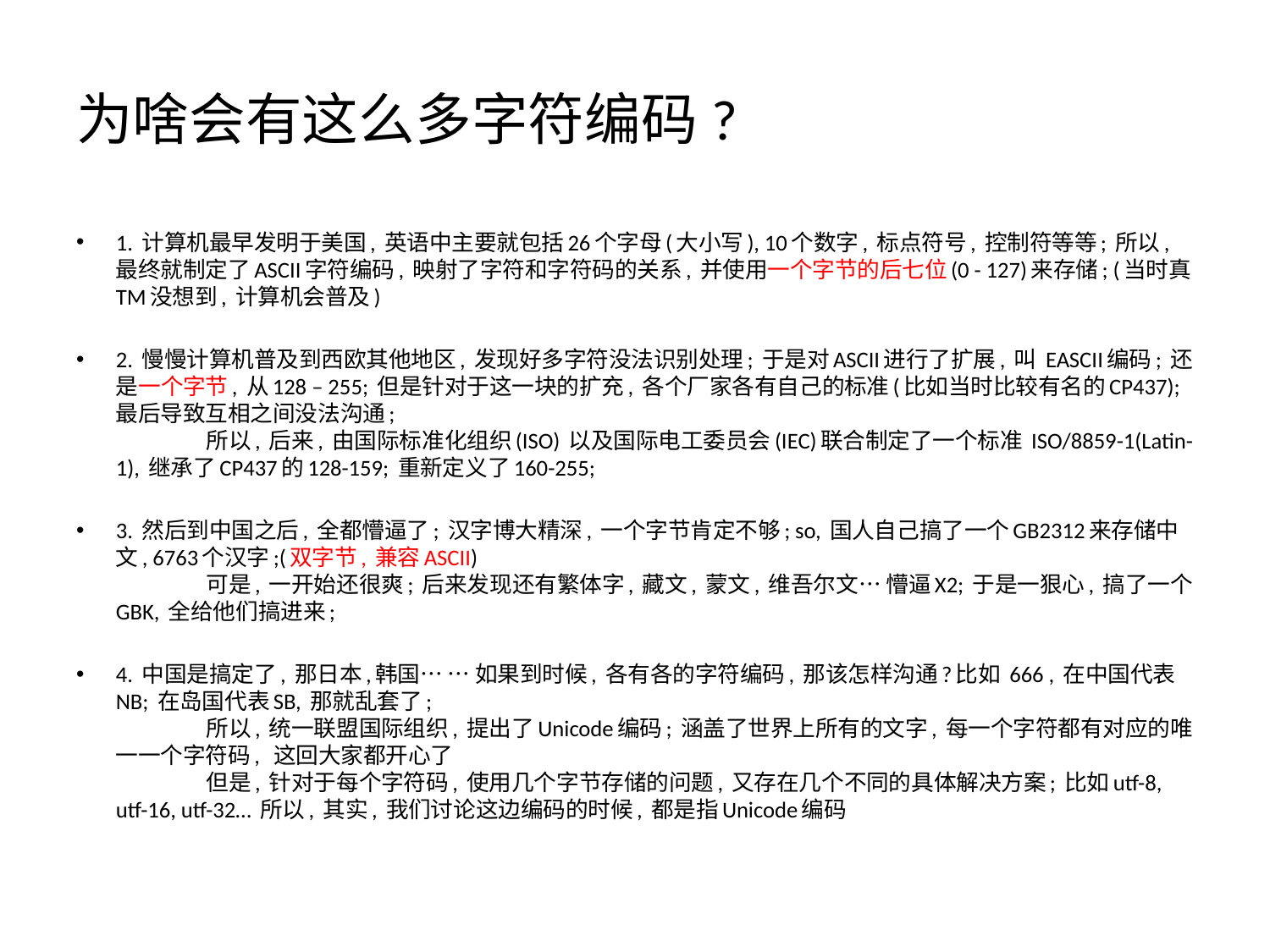

# 为啥会有这么多字符编码?
1. 计算机最早发明于美国, 英语中主要就包括26个字母(大小写), 10个数字, 标点符号, 控制符等等; 所以, 最终就制定了ASCII字符编码, 映射了字符和字符码的关系, 并使用一个字节的后七位(0 - 127)来存储; (当时真TM没想到, 计算机会普及)

2. 慢慢计算机普及到西欧其他地区, 发现好多字符没法识别处理; 于是对ASCII进行了扩展, 叫 EASCII编码; 还是一个字节, 从128 – 255; 但是针对于这一块的扩充, 各个厂家各有自己的标准(比如当时比较有名的CP437); 最后导致互相之间没法沟通;
	所以, 后来, 由国际标准化组织(ISO) 以及国际电工委员会(IEC)联合制定了一个标准 ISO/8859-1(Latin-1), 继承了CP437的128-159; 重新定义了160-255;

3. 然后到中国之后, 全都懵逼了; 汉字博大精深, 一个字节肯定不够; so, 国人自己搞了一个GB2312来存储中文, 6763个汉字;(双字节, 兼容ASCII)
	可是, 一开始还很爽; 后来发现还有繁体字, 藏文, 蒙文, 维吾尔文… 懵逼X2; 于是一狠心, 搞了一个GBK, 全给他们搞进来;

4. 中国是搞定了, 那日本,韩国… … 如果到时候, 各有各的字符编码, 那该怎样沟通?比如 666 , 在中国代表NB; 在岛国代表SB, 那就乱套了;
	所以, 统一联盟国际组织, 提出了Unicode编码; 涵盖了世界上所有的文字, 每一个字符都有对应的唯一一个字符码,  这回大家都开心了
	但是, 针对于每个字符码, 使用几个字节存储的问题, 又存在几个不同的具体解决方案; 比如utf-8, utf-16, utf-32… 所以, 其实, 我们讨论这边编码的时候, 都是指Unicode编码